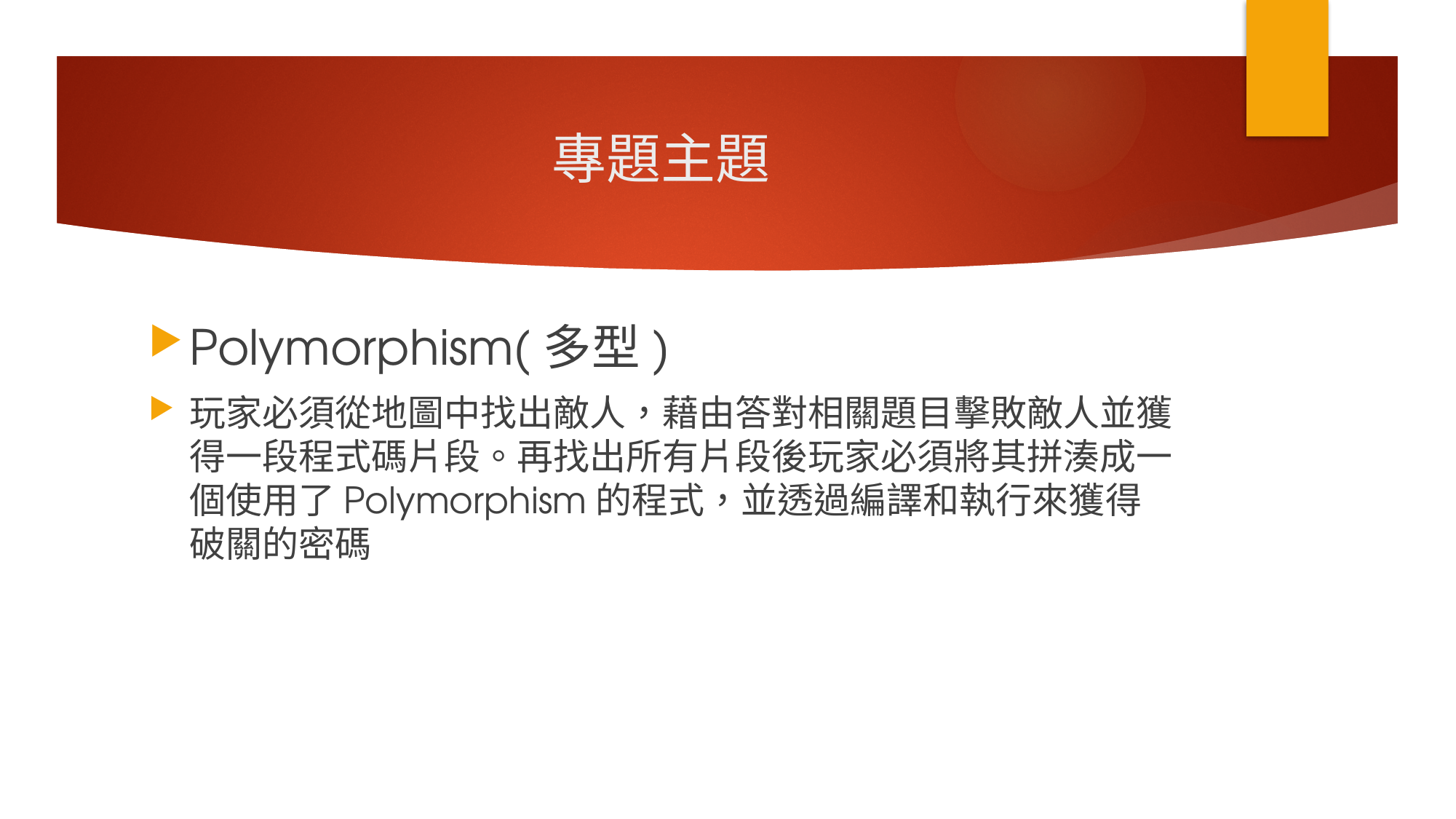

# 專題主題
Polymorphism(多型)
玩家必須從地圖中找出敵人，藉由答對相關題目擊敗敵人並獲得一段程式碼片段。再找出所有片段後玩家必須將其拼湊成一個使用了Polymorphism的程式，並透過編譯和執行來獲得破關的密碼